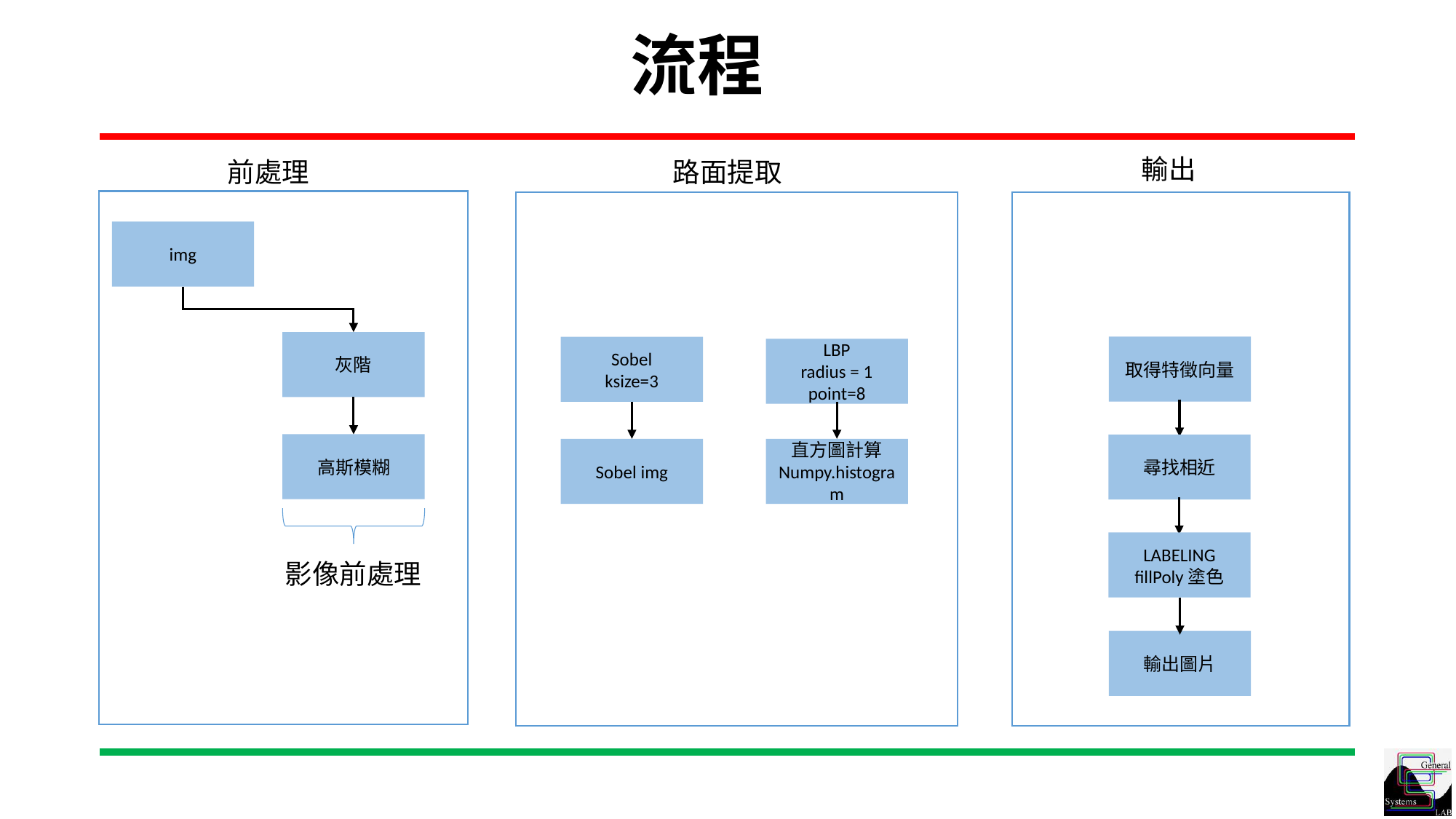

# 流程
輸出
前處理
路面提取

img
灰階
取得特徵向量
Sobel
ksize=3
LBP
radius = 1 point=8
高斯模糊
尋找相近
直方圖計算
Numpy.histogram
Sobel img

LABELING
fillPoly塗色
影像前處理
輸出圖片